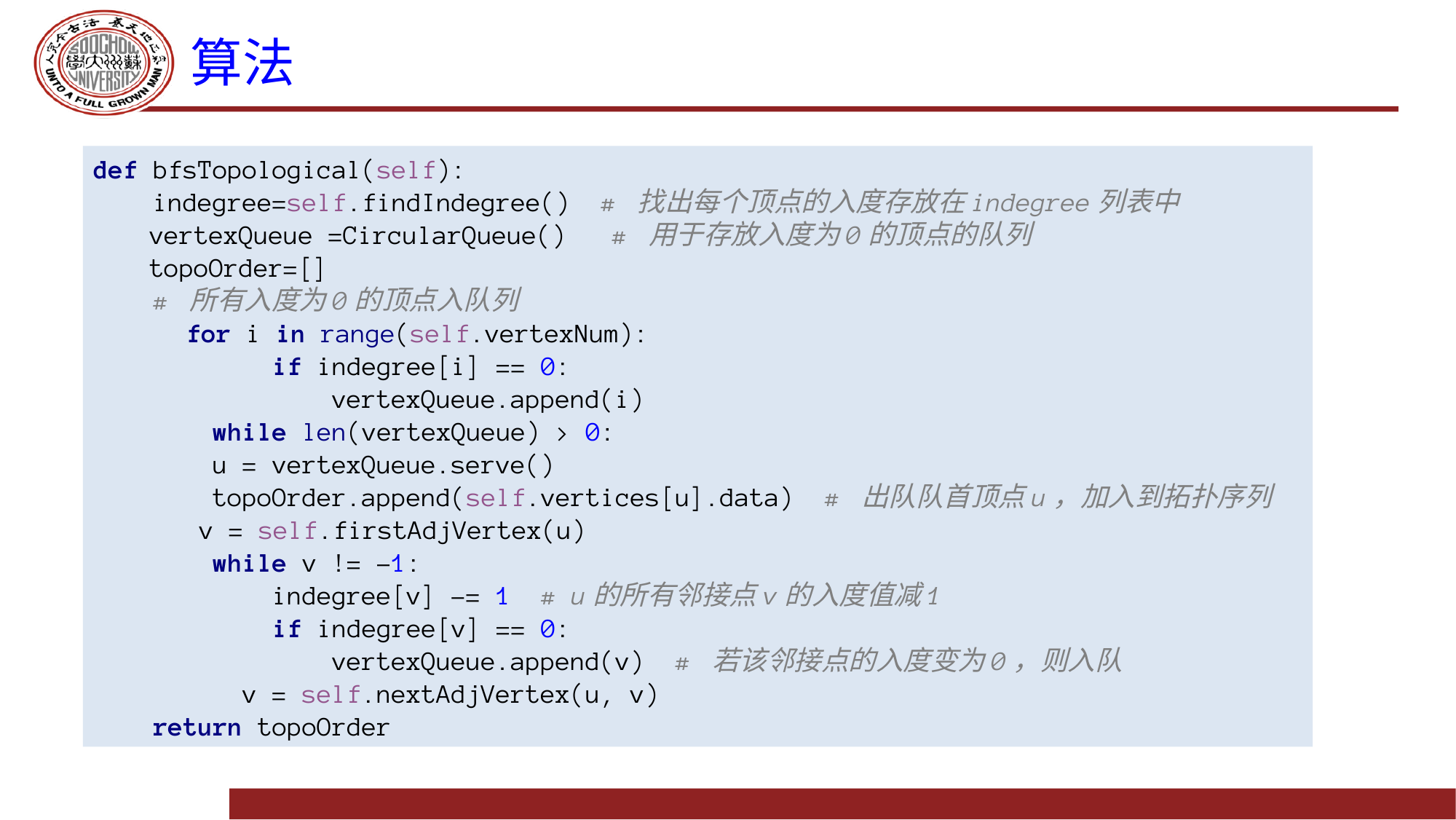

# 算法
def bfsTopological(self):
    indegree=self.findIndegree()  # 找出每个顶点的入度存放在indegree列表中
        vertexQueue =CircularQueue()   # 用于存放入度为0的顶点的队列
        topoOrder=[]
    # 所有入度为0的顶点入队列
              for i in range(self.vertexNum):
            if indegree[i] == 0:
                vertexQueue.append(i)
        while len(vertexQueue) > 0:
        u = vertexQueue.serve()
        topoOrder.append(self.vertices[u].data)  # 出队队首顶点u，加入到拓扑序列
                v = self.firstAdjVertex(u)
        while v != -1:
            indegree[v] -= 1  # u的所有邻接点v的入度值减1
            if indegree[v] == 0:
                vertexQueue.append(v)  # 若该邻接点的入度变为0，则入队
                       v = self.nextAdjVertex(u, v)
    return topoOrder